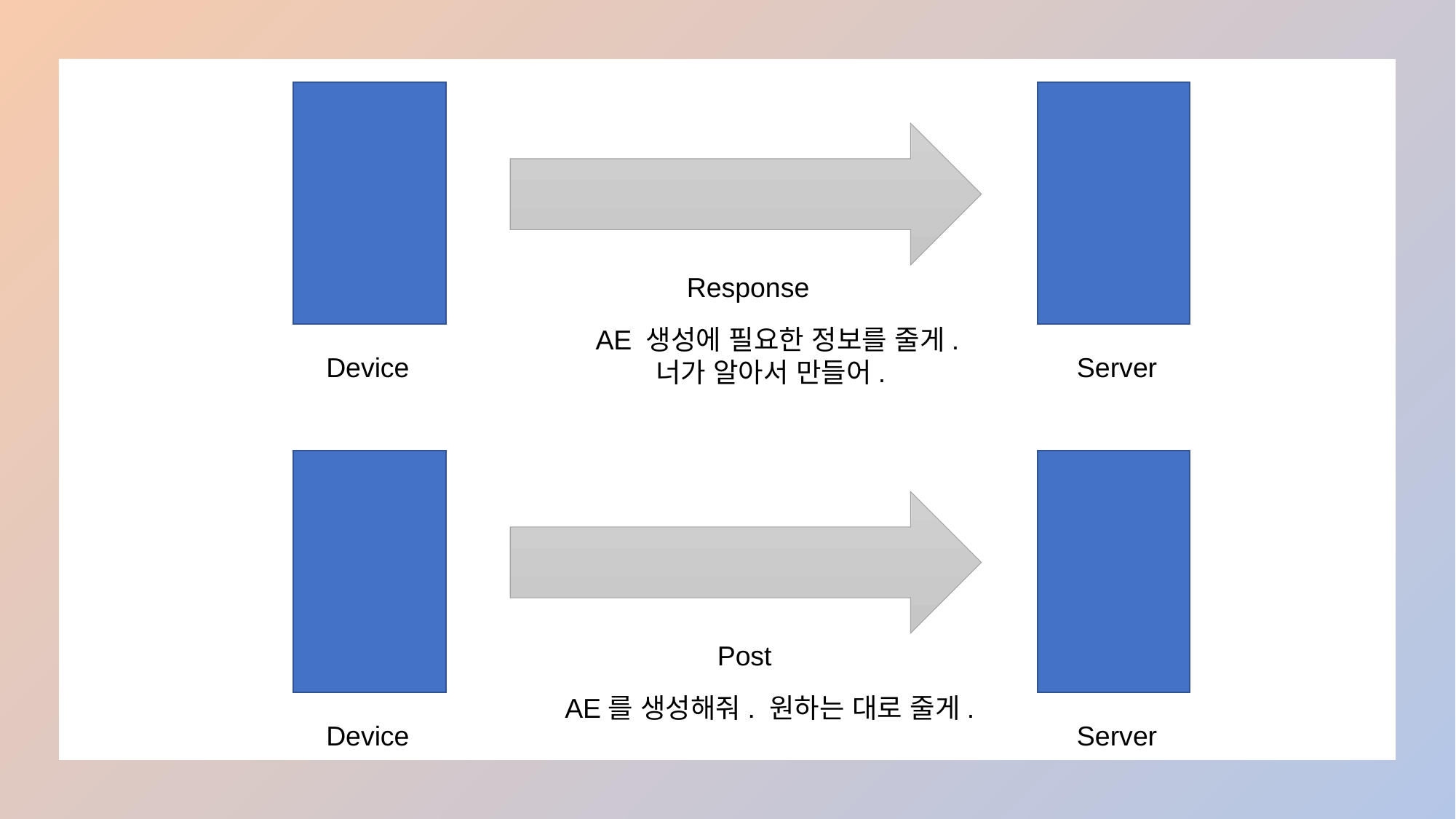

Response
     AE 생성에 필요한 정보를 줄게.
            너가 알아서 만들어.
      Device
      Server

      Post
 AE를 생성해줘. 원하는 대로 줄게.
      Device
      Server